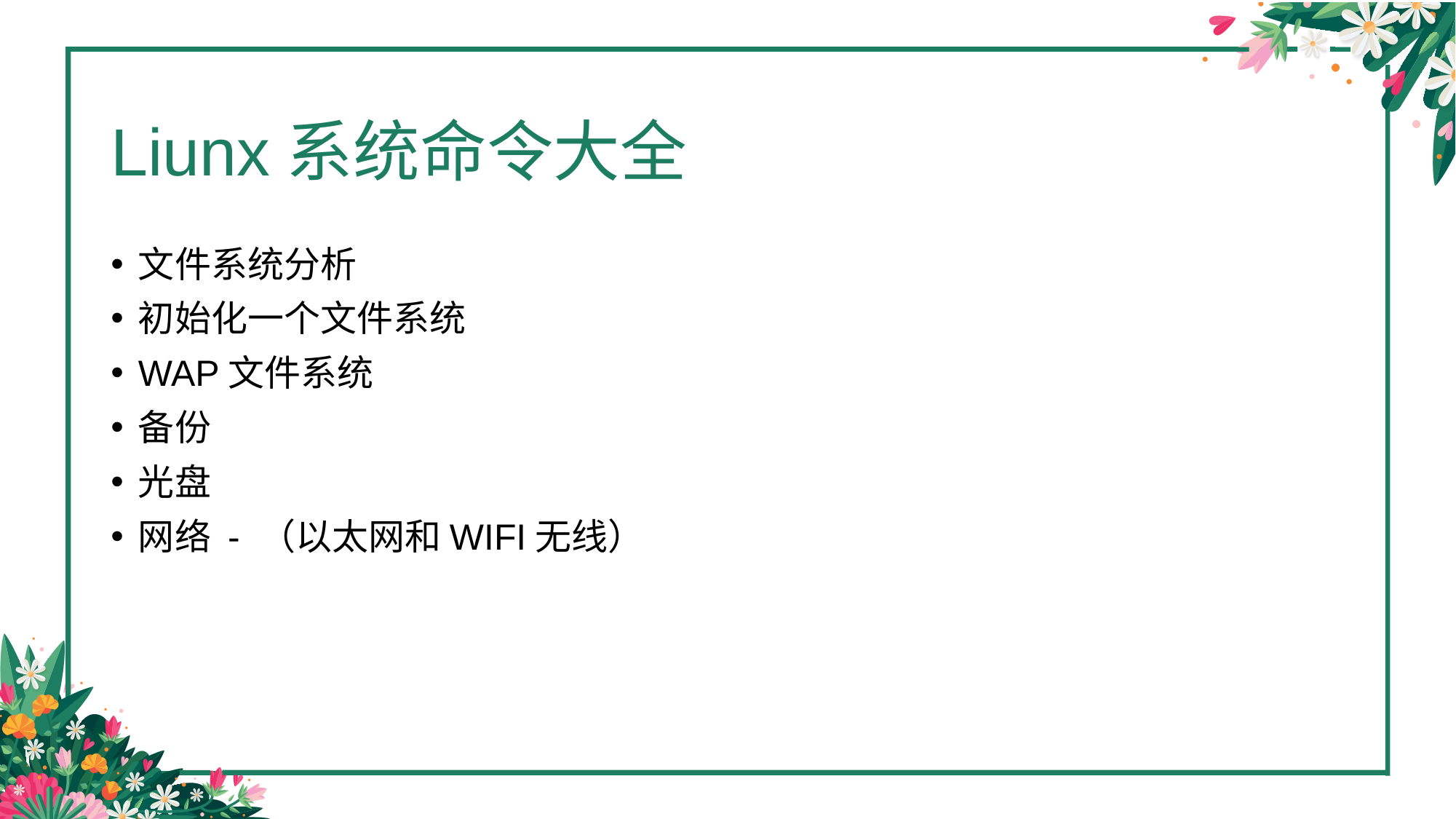

# Liunx系统命令大全
文件系统分析
初始化一个文件系统
WAP文件系统
备份
光盘
网络 - （以太网和WIFI无线）